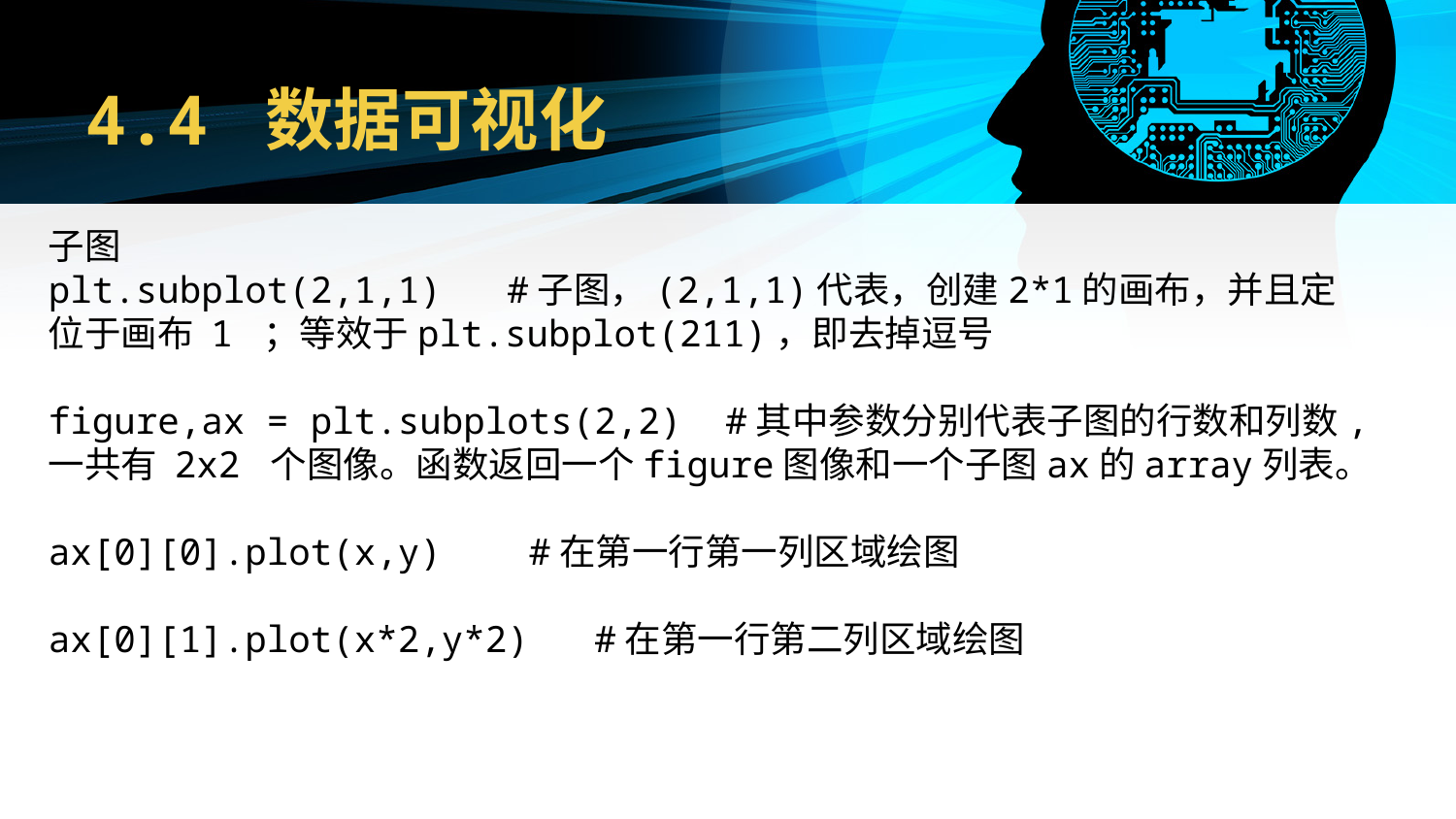

# 4.4 数据可视化
子图
plt.subplot(2,1,1)   #子图，(2,1,1)代表，创建2*1的画布，并且定位于画布 1 ；等效于plt.subplot(211)，即去掉逗号

figure,ax = plt.subplots(2,2)  #其中参数分别代表子图的行数和列数,一共有 2x2 个图像。函数返回一个figure图像和一个子图ax的array列表。

ax[0][0].plot(x,y)    #在第一行第一列区域绘图

ax[0][1].plot(x*2,y*2)   #在第一行第二列区域绘图